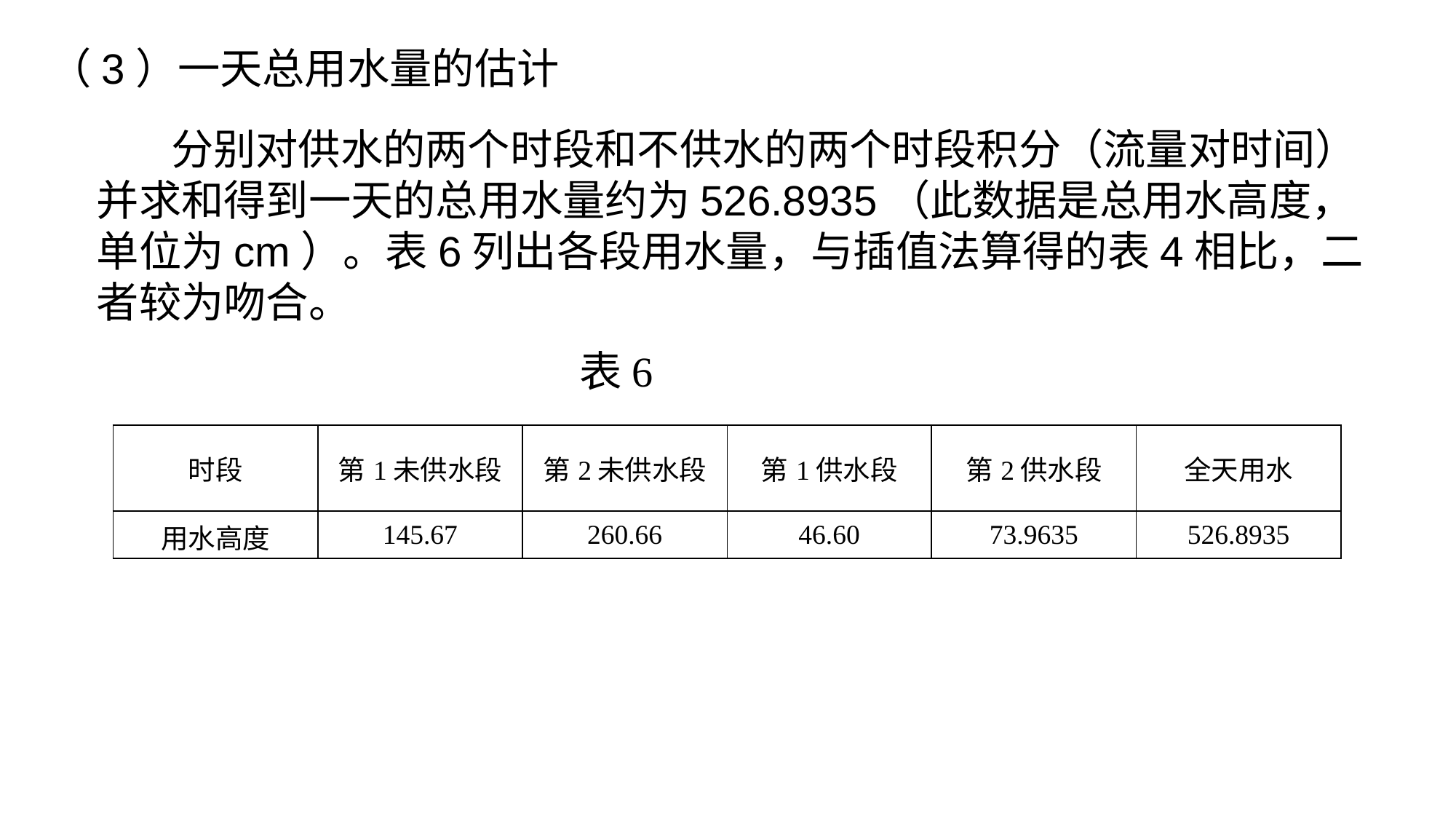

（3）一天总用水量的估计
           分别对供水的两个时段和不供水的两个时段积分（流量对时间）并求和得到一天的总用水量约为526.8935（此数据是总用水高度，单位为cm）。表6列出各段用水量，与插值法算得的表4相比，二者较为吻合。
表6

| 时段 | 第1未供水段 | 第2未供水段 | 第1供水段 | 第2供水段 | 全天用水 |
| --- | --- | --- | --- | --- | --- |
| 用水高度 | 145.67 | 260.66 | 46.60 | 73.9635 | 526.8935 |